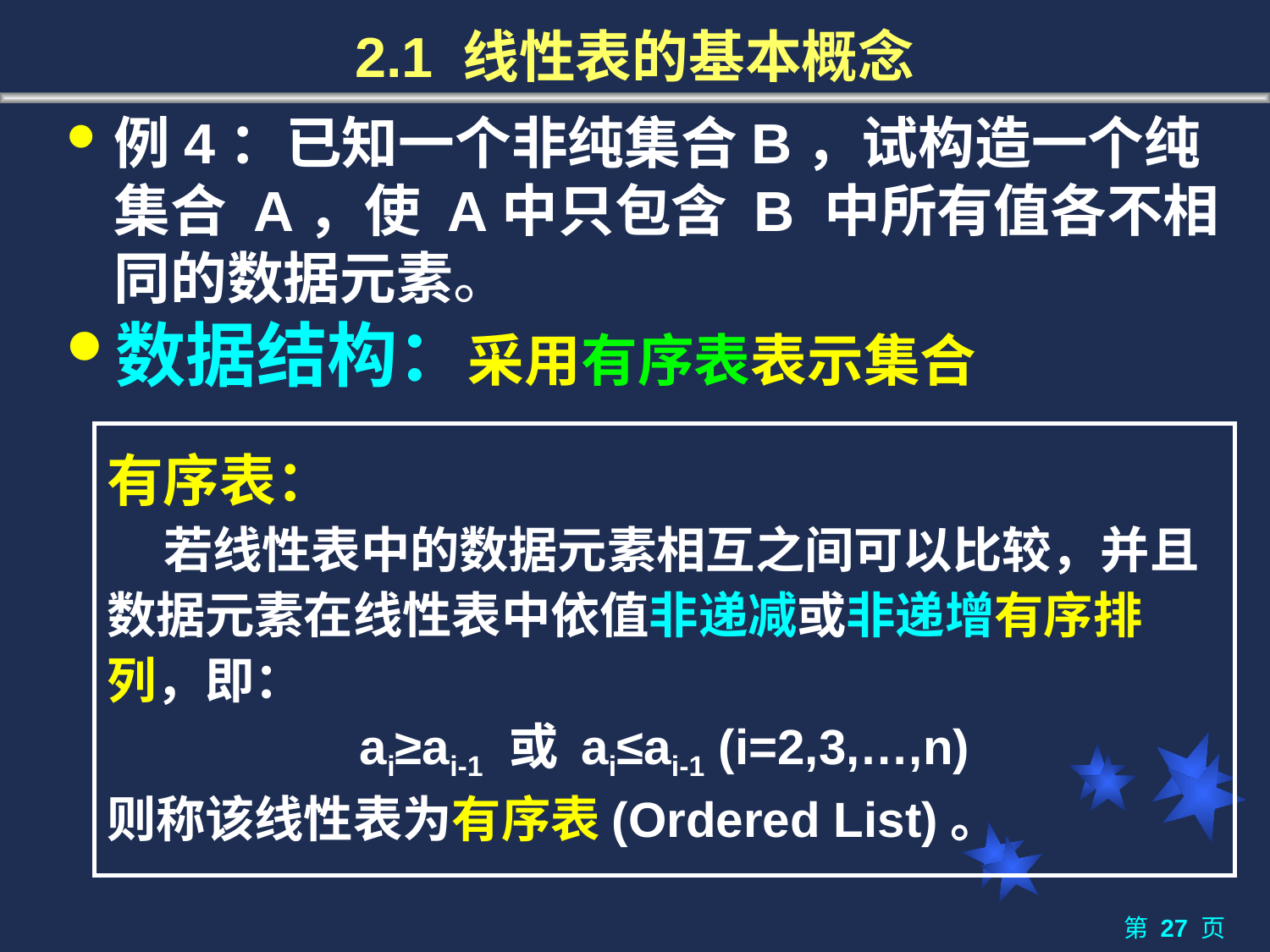

# 2.1 线性表的基本概念
例4：已知一个非纯集合B，试构造一个纯集合 A，使 A中只包含 B 中所有值各不相同的数据元素。
数据结构：采用有序表表示集合
有序表：
    若线性表中的数据元素相互之间可以比较，并且数据元素在线性表中依值非递减或非递增有序排列，即：
ai≥ai-1 或 ai≤ai-1 (i=2,3,…,n)
则称该线性表为有序表(Ordered List)。
第 27 页